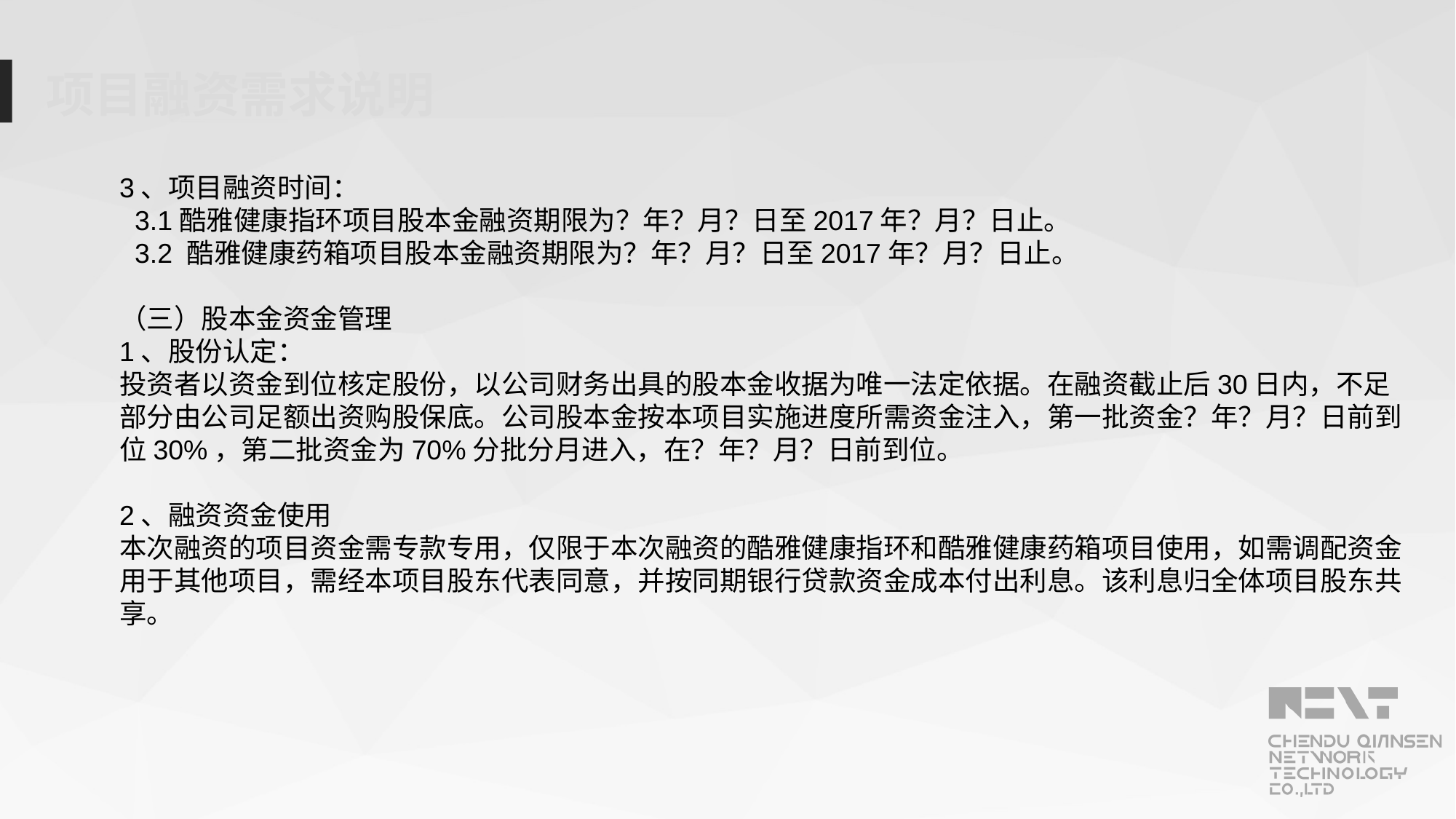

项目融资需求说明
3、项目融资时间：
  3.1酷雅健康指环项目股本金融资期限为？年？月？日至2017年？月？日止。
  3.2 酷雅健康药箱项目股本金融资期限为？年？月？日至2017年？月？日止。

（三）股本金资金管理
1、股份认定：
投资者以资金到位核定股份，以公司财务出具的股本金收据为唯一法定依据。在融资截止后30日内，不足部分由公司足额出资购股保底。公司股本金按本项目实施进度所需资金注入，第一批资金？年？月？日前到位30%，第二批资金为70%分批分月进入，在？年？月？日前到位。

2、融资资金使用
本次融资的项目资金需专款专用，仅限于本次融资的酷雅健康指环和酷雅健康药箱项目使用，如需调配资金用于其他项目，需经本项目股东代表同意，并按同期银行贷款资金成本付出利息。该利息归全体项目股东共享。